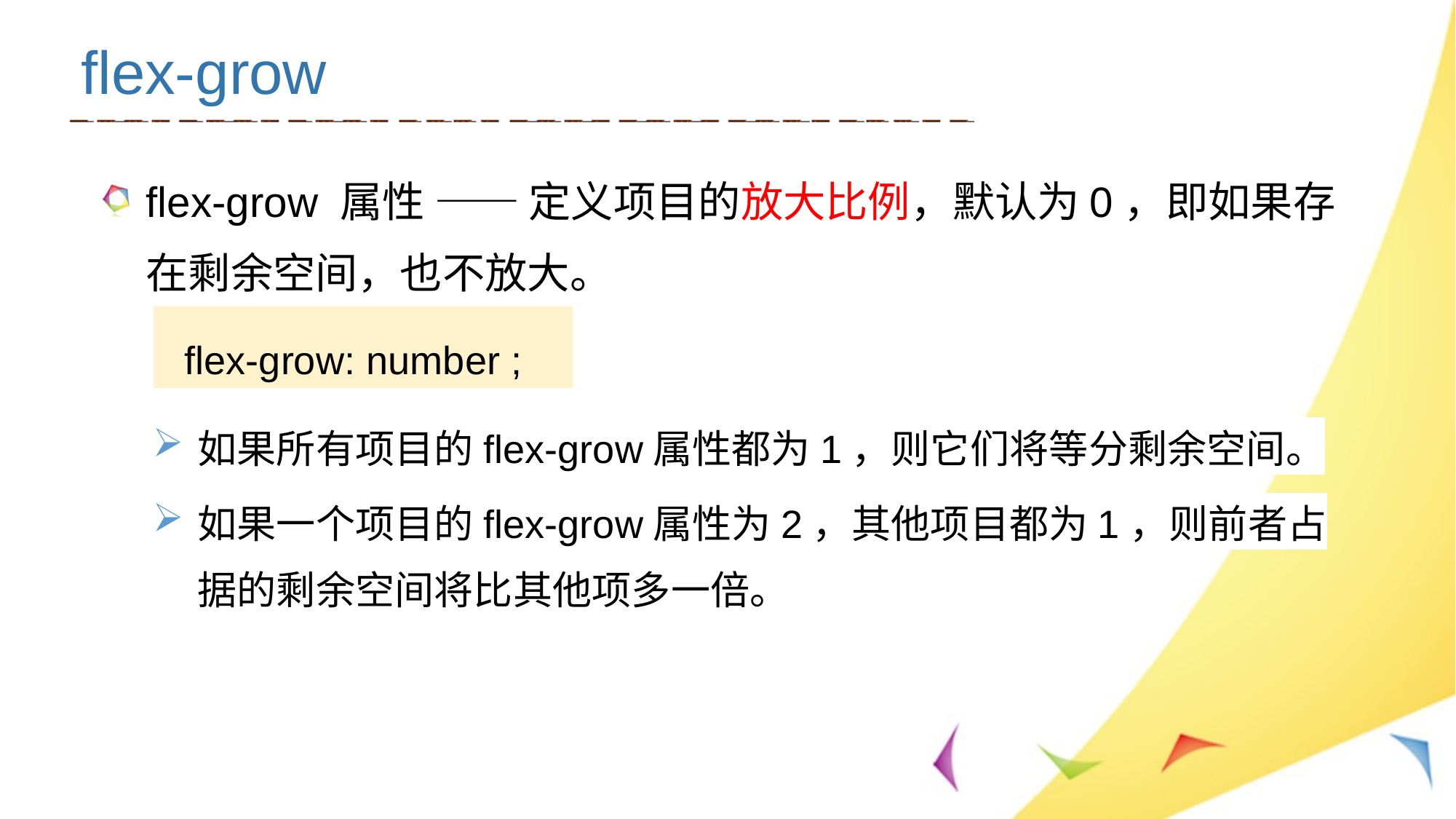

flex-grow
flex-grow 属性 —— 定义项目的放大比例，默认为0，即如果存在剩余空间，也不放大。

如果所有项目的flex-grow属性都为1，则它们将等分剩余空间。
如果一个项目的flex-grow属性为2，其他项目都为1，则前者占据的剩余空间将比其他项多一倍。

  flex-grow: number ;